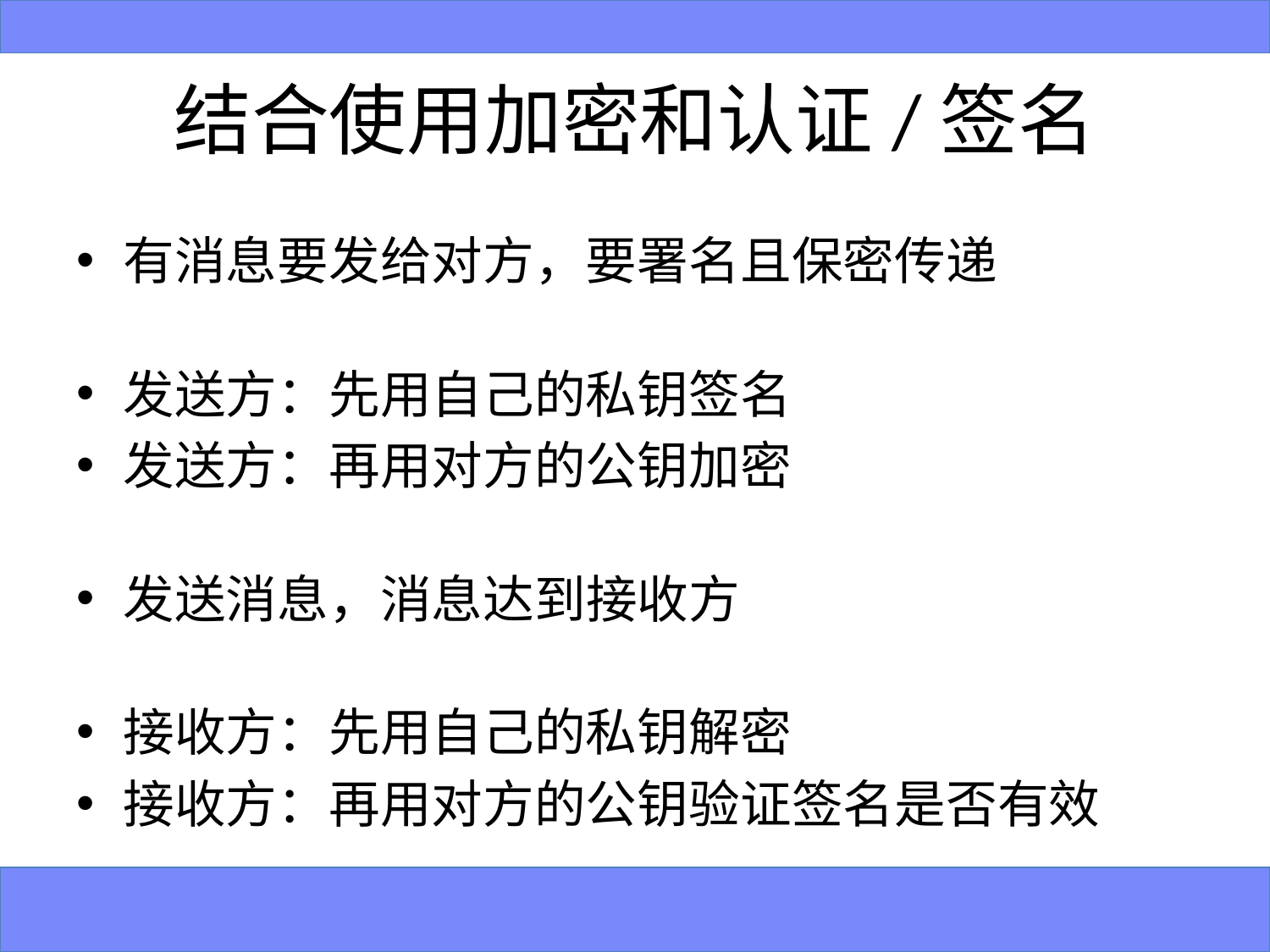

# 结合使用加密和认证/签名
有消息要发给对方，要署名且保密传递

发送方：先用自己的私钥签名
发送方：再用对方的公钥加密

发送消息，消息达到接收方

接收方：先用自己的私钥解密
接收方：再用对方的公钥验证签名是否有效